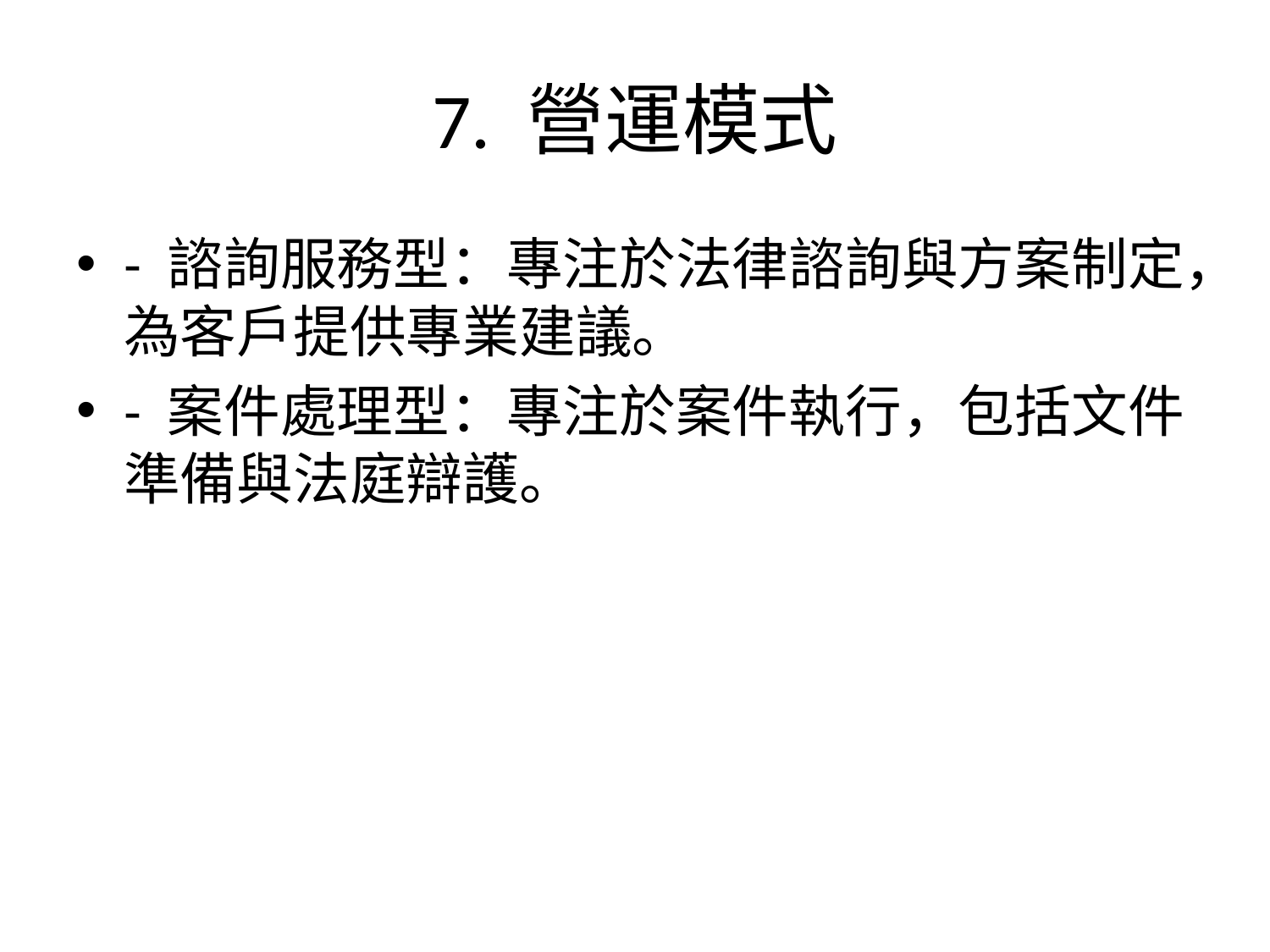

# 7. 營運模式
- 諮詢服務型：專注於法律諮詢與方案制定，為客戶提供專業建議。
- 案件處理型：專注於案件執行，包括文件準備與法庭辯護。